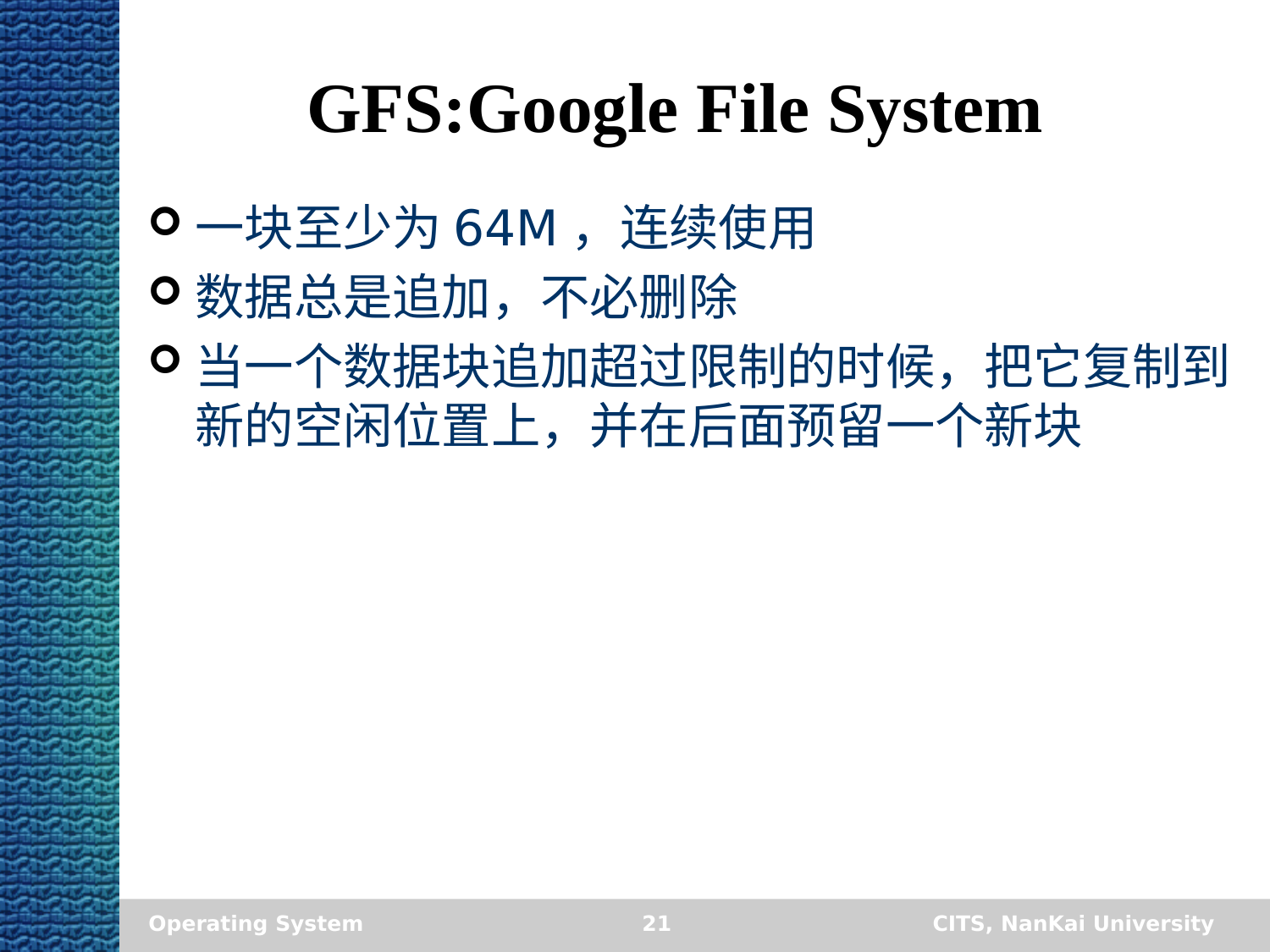

# GFS:Google File System
一块至少为64M，连续使用
数据总是追加，不必删除
当一个数据块追加超过限制的时候，把它复制到新的空闲位置上，并在后面预留一个新块
Operating System
21
CITS, NanKai University